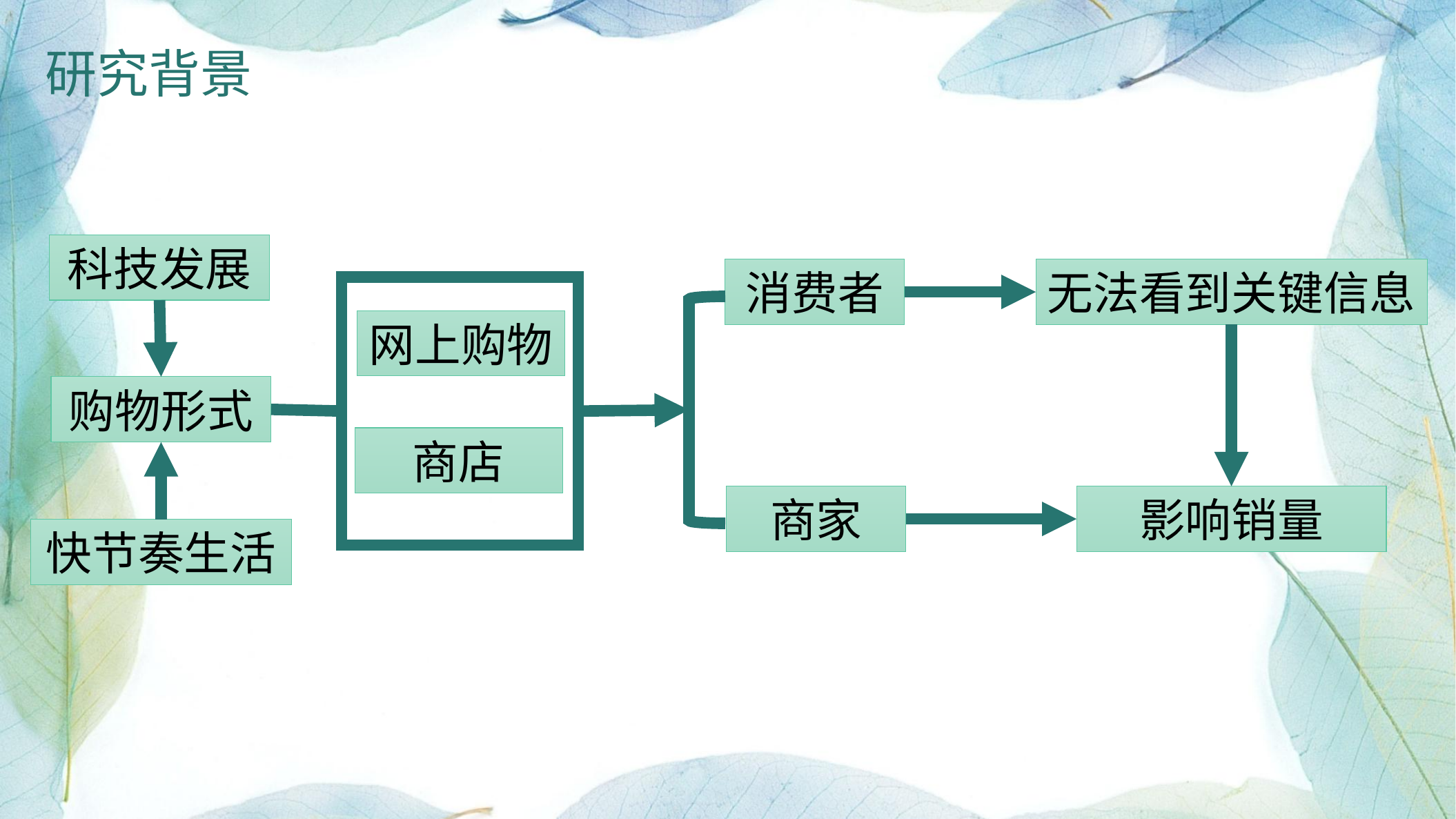

研究背景
科技发展
消费者
无法看到关键信息

网上购物
购物形式
商店
商家
影响销量
快节奏生活